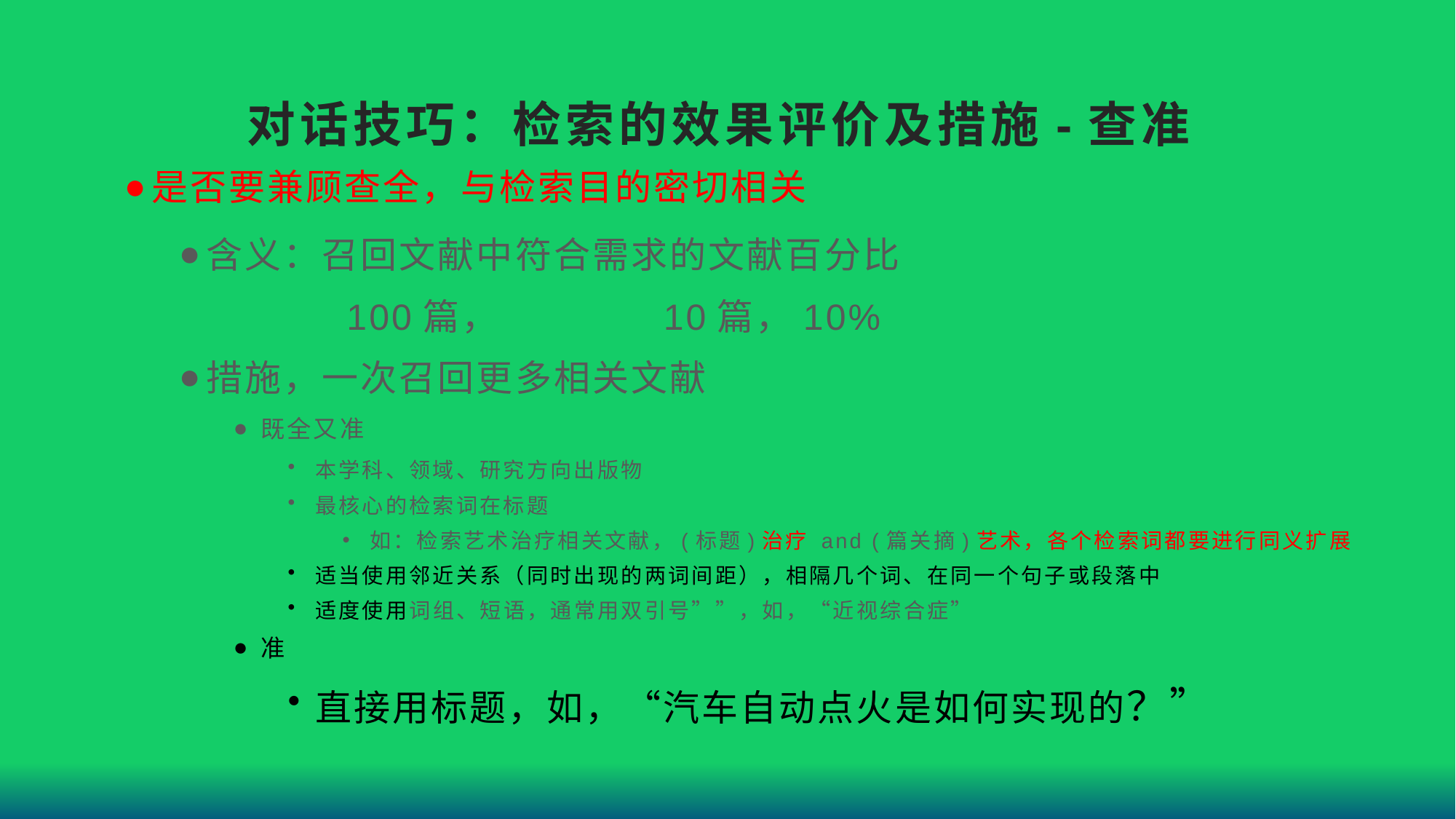

# 对话技巧：检索的效果评价及措施-查准
是否要兼顾查全，与检索目的密切相关
含义：召回文献中符合需求的文献百分比
召回100篇，符合需求10篇，10%
措施，一次召回更多相关文献
既全又准
本学科、领域、研究方向出版物
最核心的检索词在标题
如：检索艺术治疗相关文献，(标题)治疗 and (篇关摘)艺术，各个检索词都要进行同义扩展
适当使用邻近关系（同时出现的两词间距），相隔几个词、在同一个句子或段落中
适度使用词组、短语，通常用双引号””，如，“近视综合症”
准
直接用标题，如，“汽车自动点火是如何实现的？”